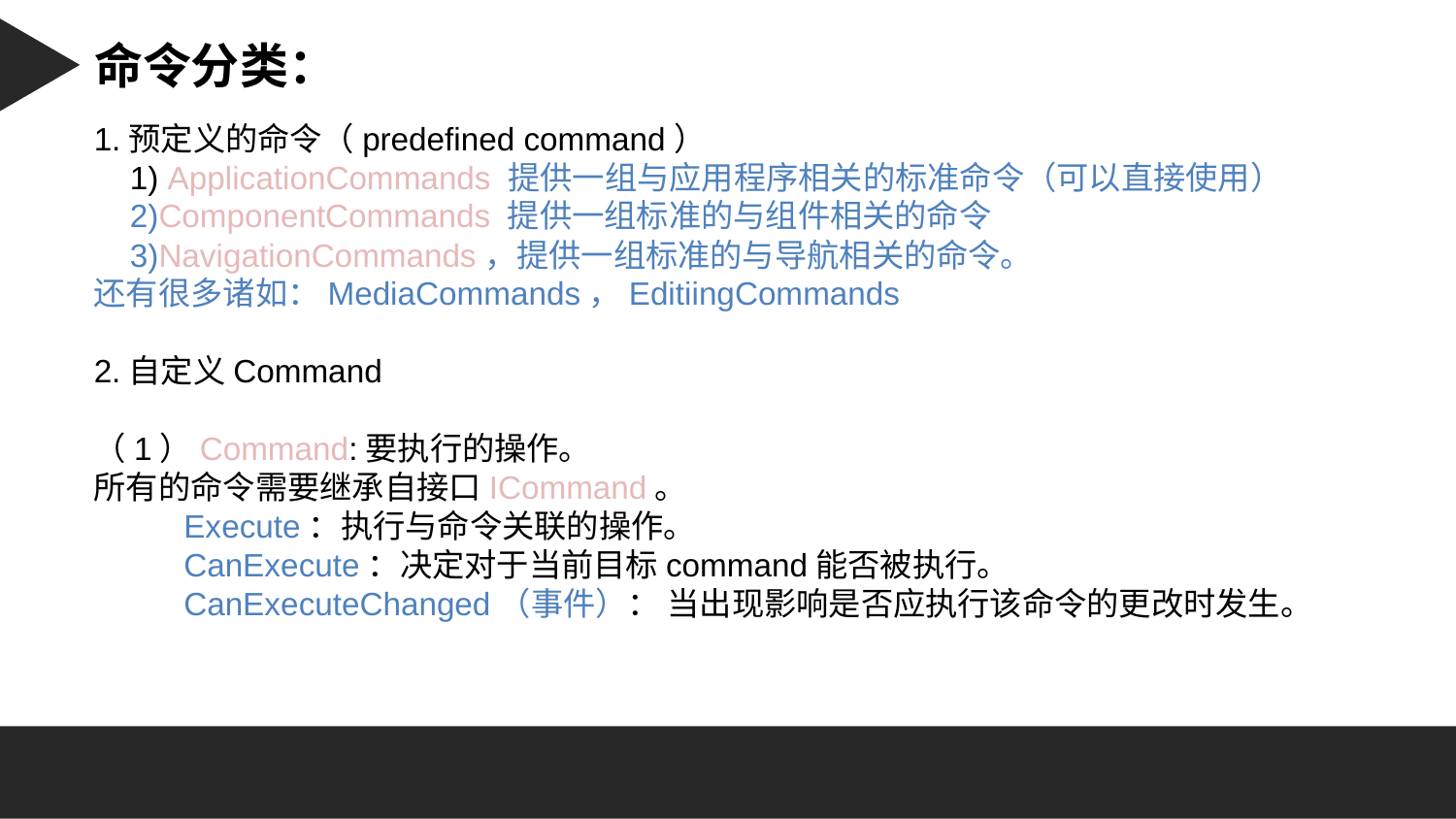

Character 字符串：

命令分类：
1.预定义的命令（predefined command）
    1) ApplicationCommands 提供一组与应用程序相关的标准命令（可以直接使用）
    2)ComponentCommands 提供一组标准的与组件相关的命令
    3)NavigationCommands，提供一组标准的与导航相关的命令。
还有很多诸如：MediaCommands，EditiingCommands

2.自定义Command

（1）Command:要执行的操作。
所有的命令需要继承自接口ICommand。
          Execute：执行与命令关联的操作。
          CanExecute：决定对于当前目标command能否被执行。
          CanExecuteChanged（事件）： 当出现影响是否应执行该命令的更改时发生。